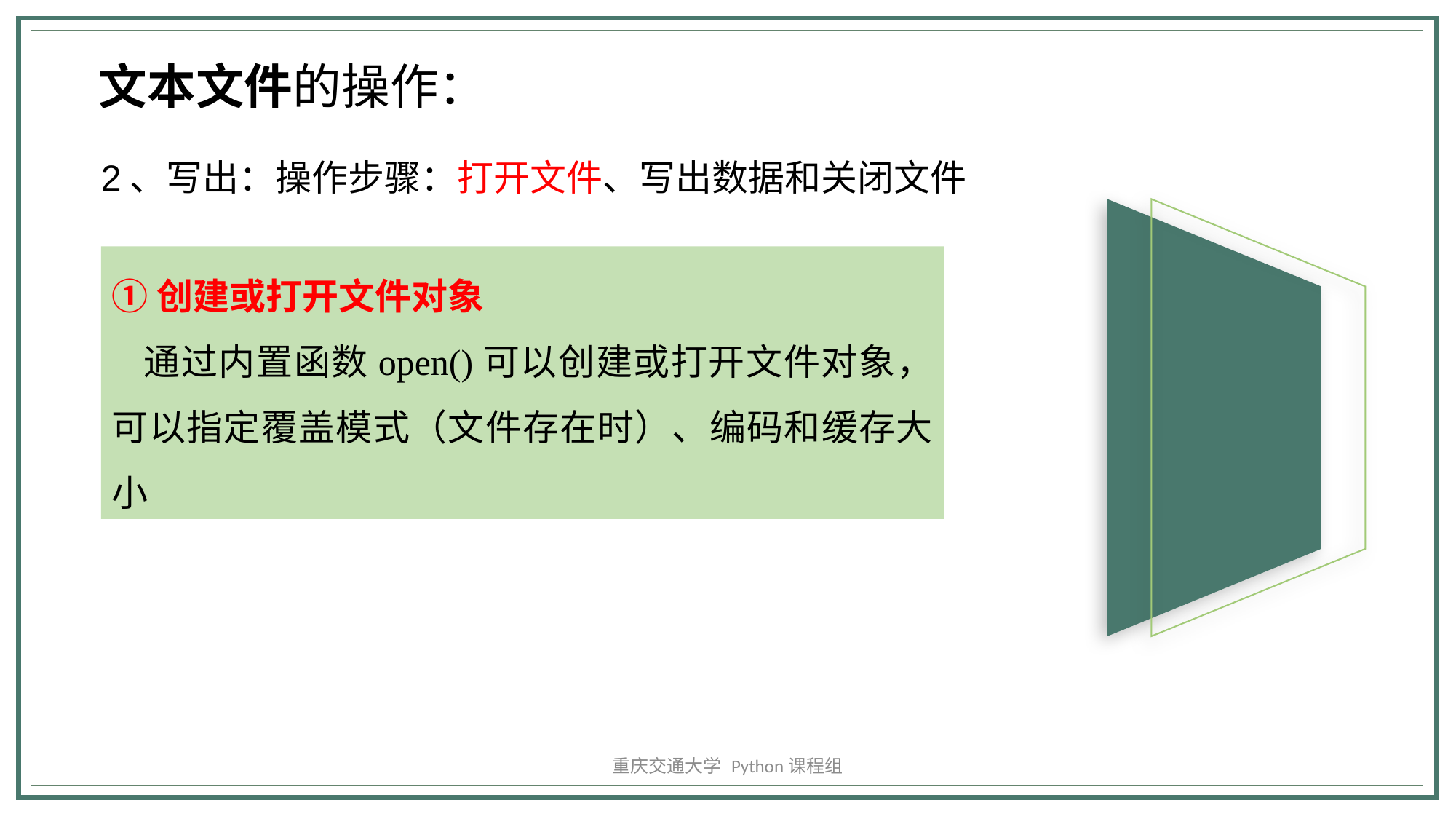

文本文件的操作：
2、写出：操作步骤：打开文件、写出数据和关闭文件

①创建或打开文件对象
通过内置函数open()可以创建或打开文件对象，可以指定覆盖模式（文件存在时）、编码和缓存大小
添加标题
重庆交通大学 Python课程组